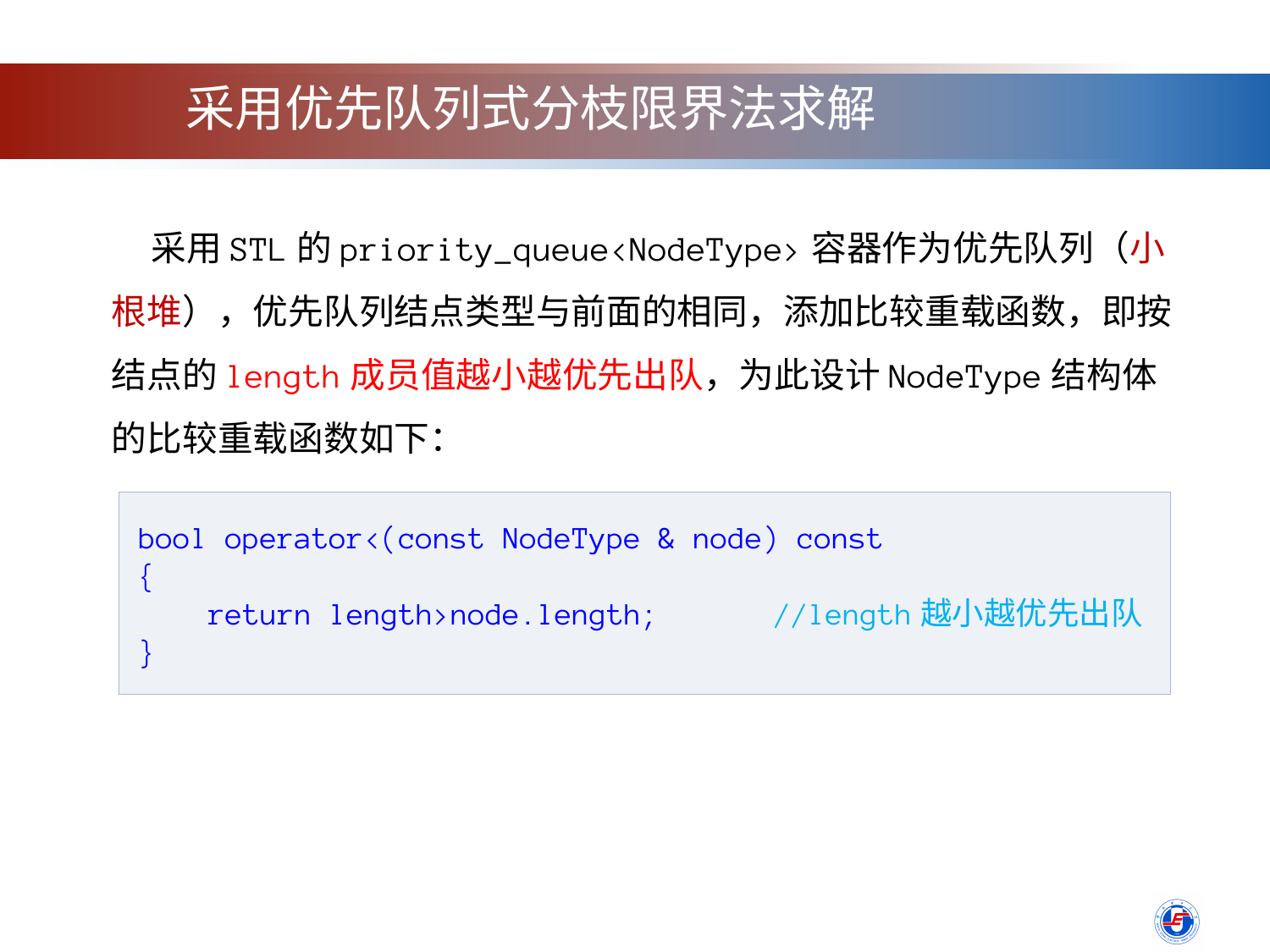

采用优先队列式分枝限界法求解
    采用STL的priority_queue<NodeType>容器作为优先队列（小根堆），优先队列结点类型与前面的相同，添加比较重载函数，即按结点的length成员值越小越优先出队，为此设计NodeType结构体的比较重载函数如下：
bool operator<(const NodeType & node) const
{
    return length>node.length;	//length越小越优先出队
}